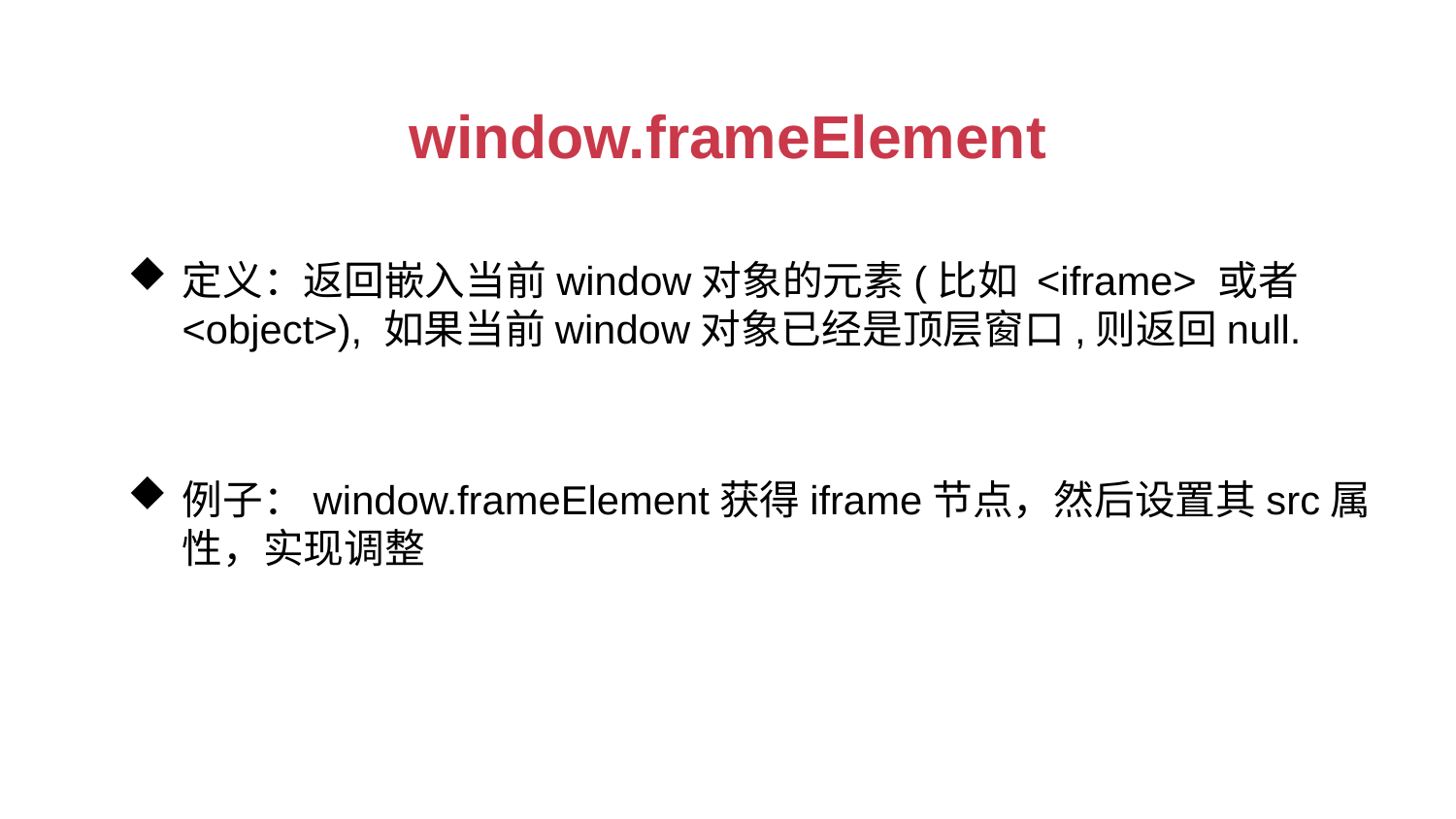

window.frameElement
定义：返回嵌入当前window对象的元素(比如 <iframe> 或者 <object>), 如果当前window对象已经是顶层窗口,则返回null.
例子：window.frameElement获得iframe节点，然后设置其src属性，实现调整